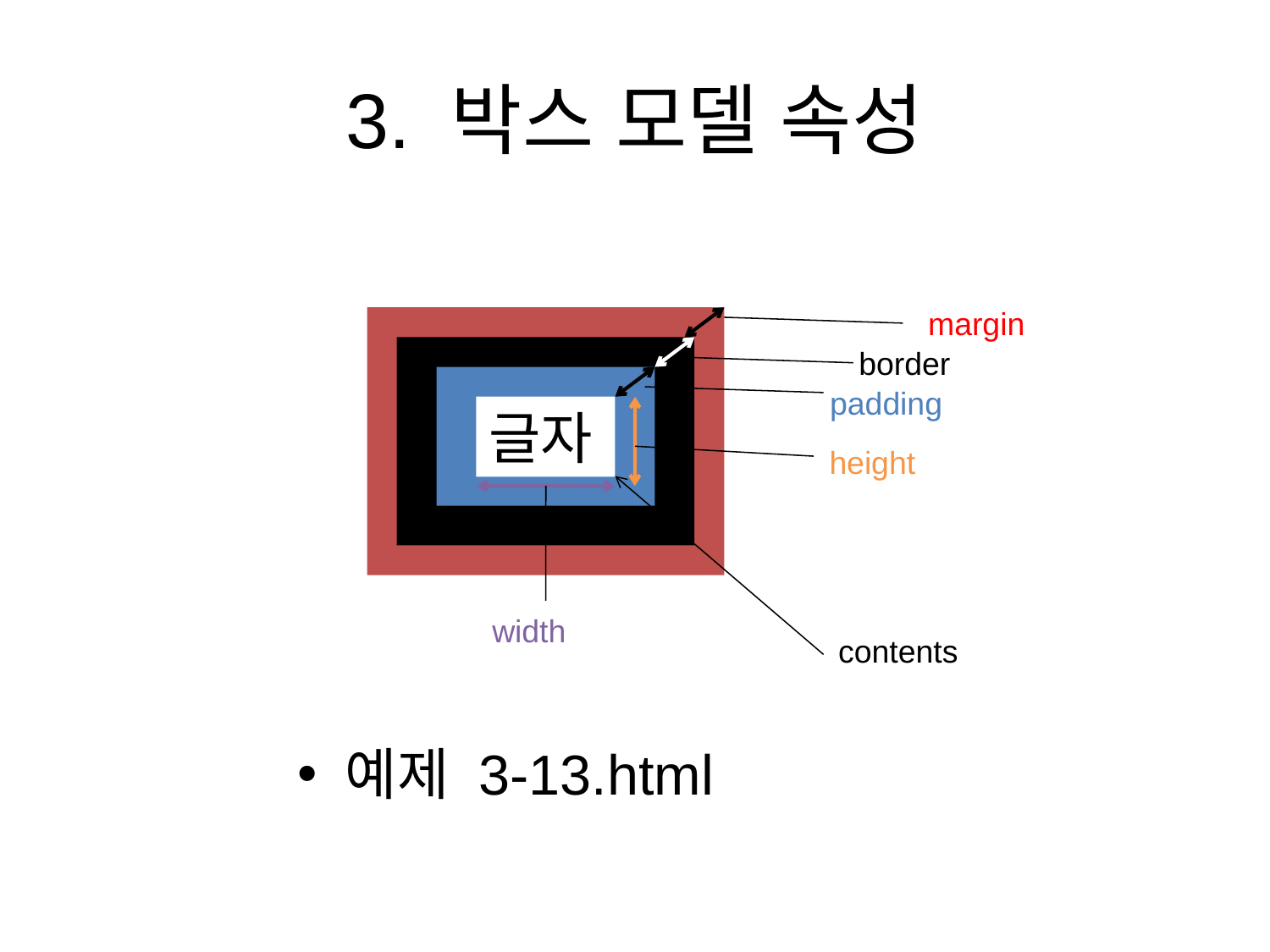

# 3. 박스 모델 속성
margin

글자
border
padding
height
width
contents
예제 3-13.html